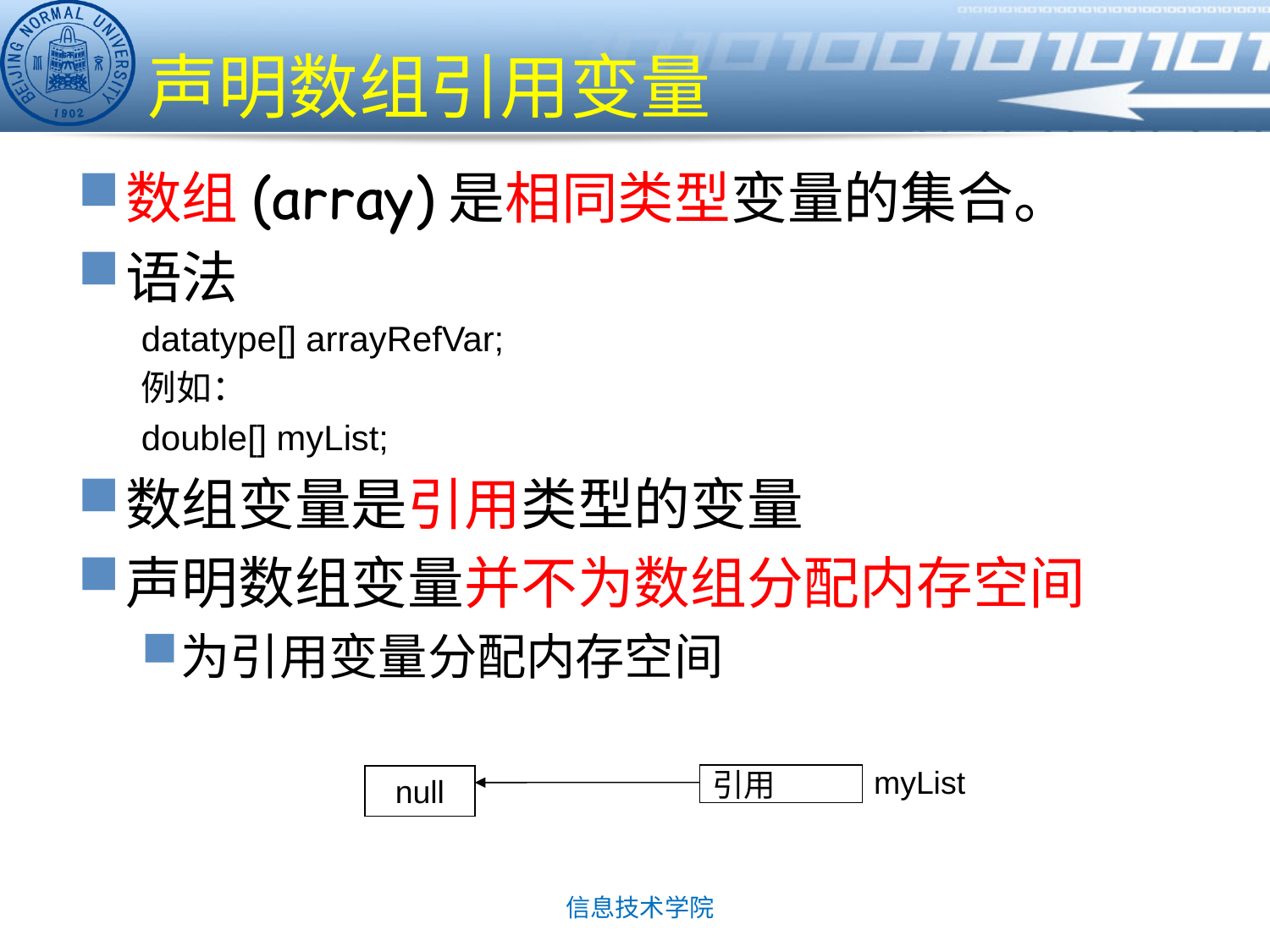

# 声明数组引用变量
数组(array)是相同类型变量的集合。
语法
datatype[] arrayRefVar;
例如：
double[] myList;
数组变量是引用类型的变量
声明数组变量并不为数组分配内存空间
为引用变量分配内存空间
myList
引用

null
3